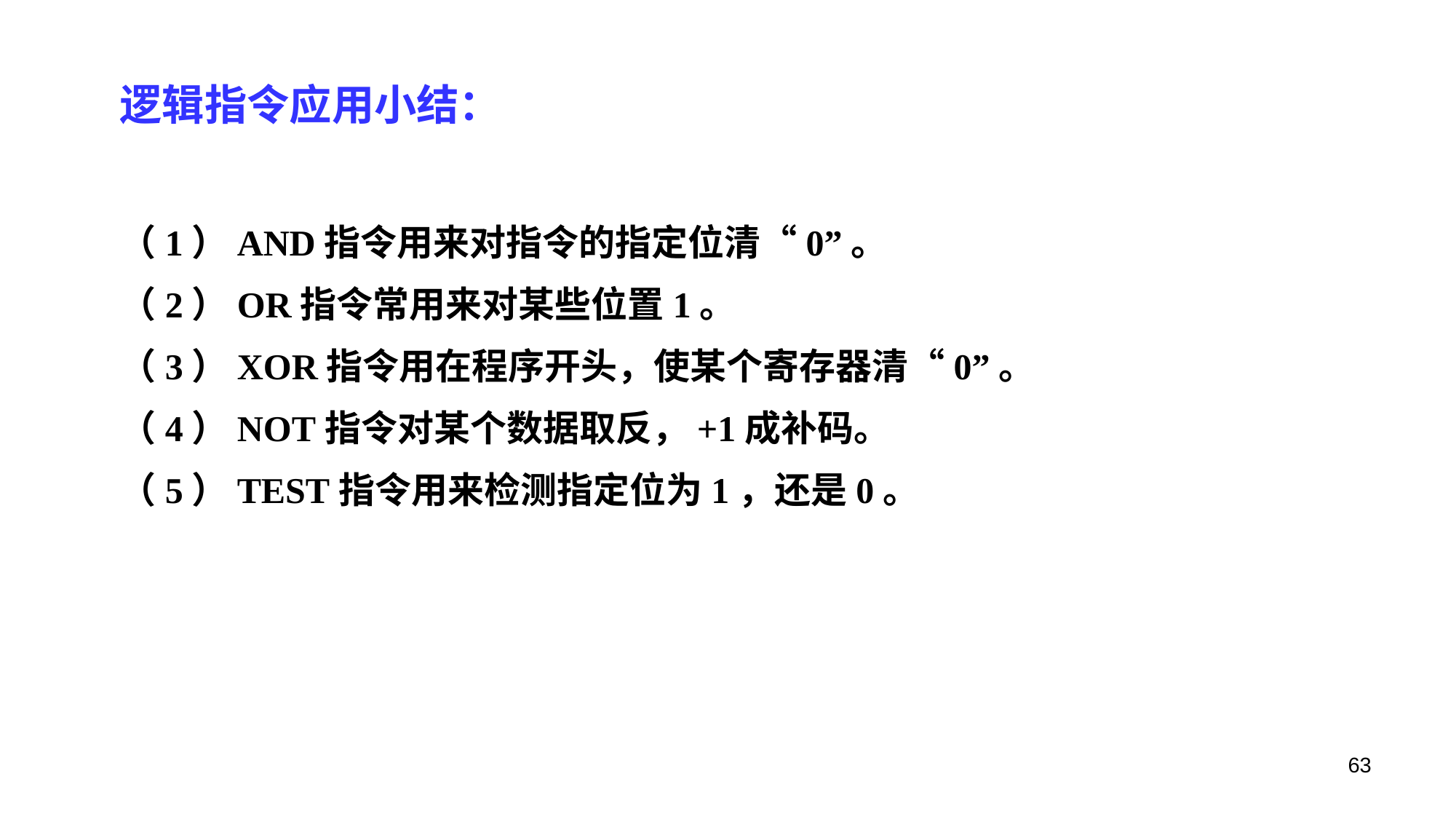

逻辑指令应用小结：

（1）AND指令用来对指令的指定位清“0”。
（2）OR指令常用来对某些位置1。
（3）XOR指令用在程序开头，使某个寄存器清“0”。
（4）NOT指令对某个数据取反，+1成补码。
（5）TEST指令用来检测指定位为1，还是0。
63